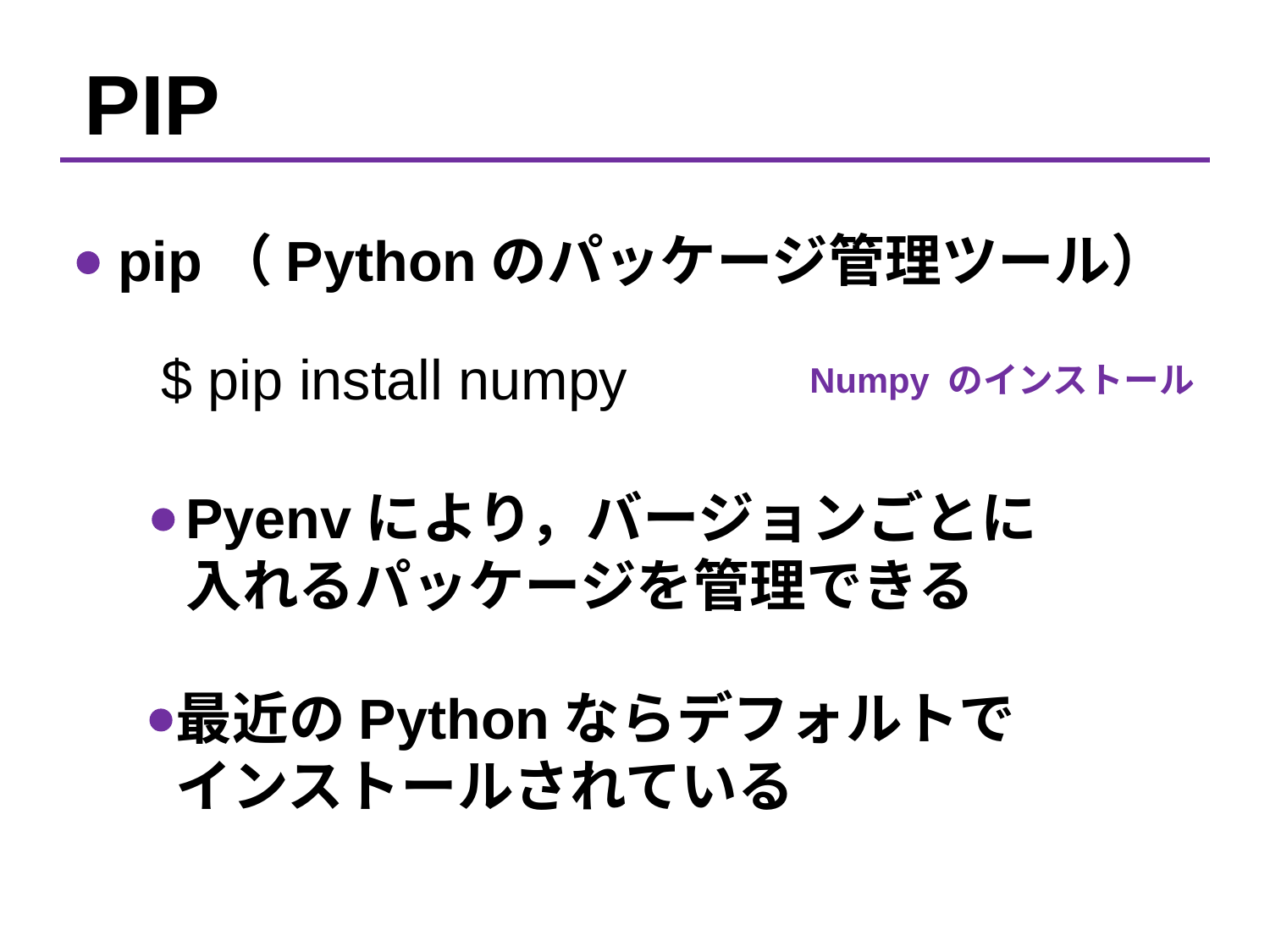

PIP
 pip（Pythonのパッケージ管理ツール）

$ pip install numpy
Numpy のインストール
Pyenvにより，バージョンごとに
入れるパッケージを管理できる

最近のPythonならデフォルトで
インストールされている